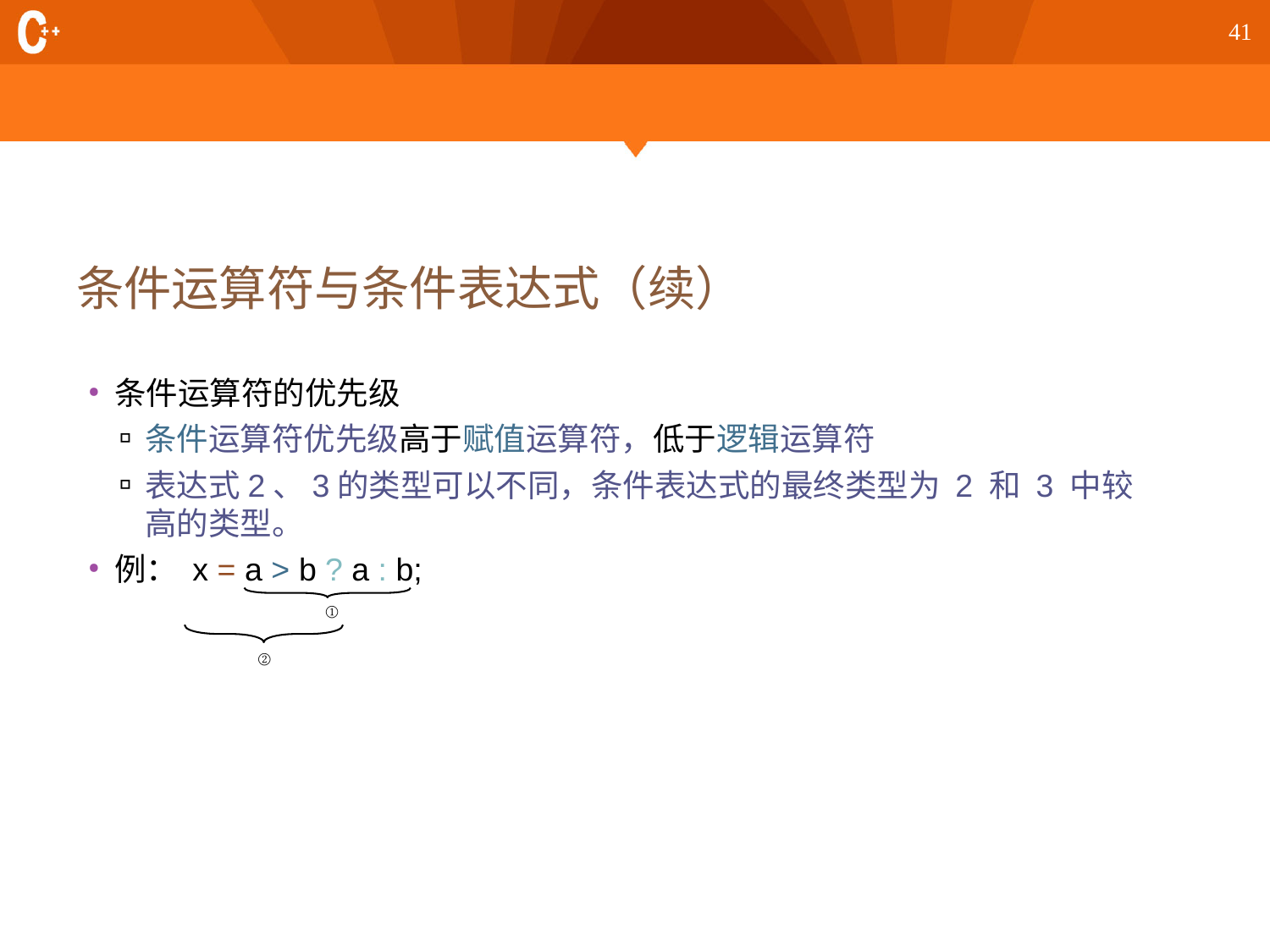

41
# 条件运算符与条件表达式（续）
条件运算符的优先级
条件运算符优先级高于赋值运算符，低于逻辑运算符
表达式2、3的类型可以不同，条件表达式的最终类型为 2 和 3 中较高的类型。
例： x = a > b ? a : b;

①
②